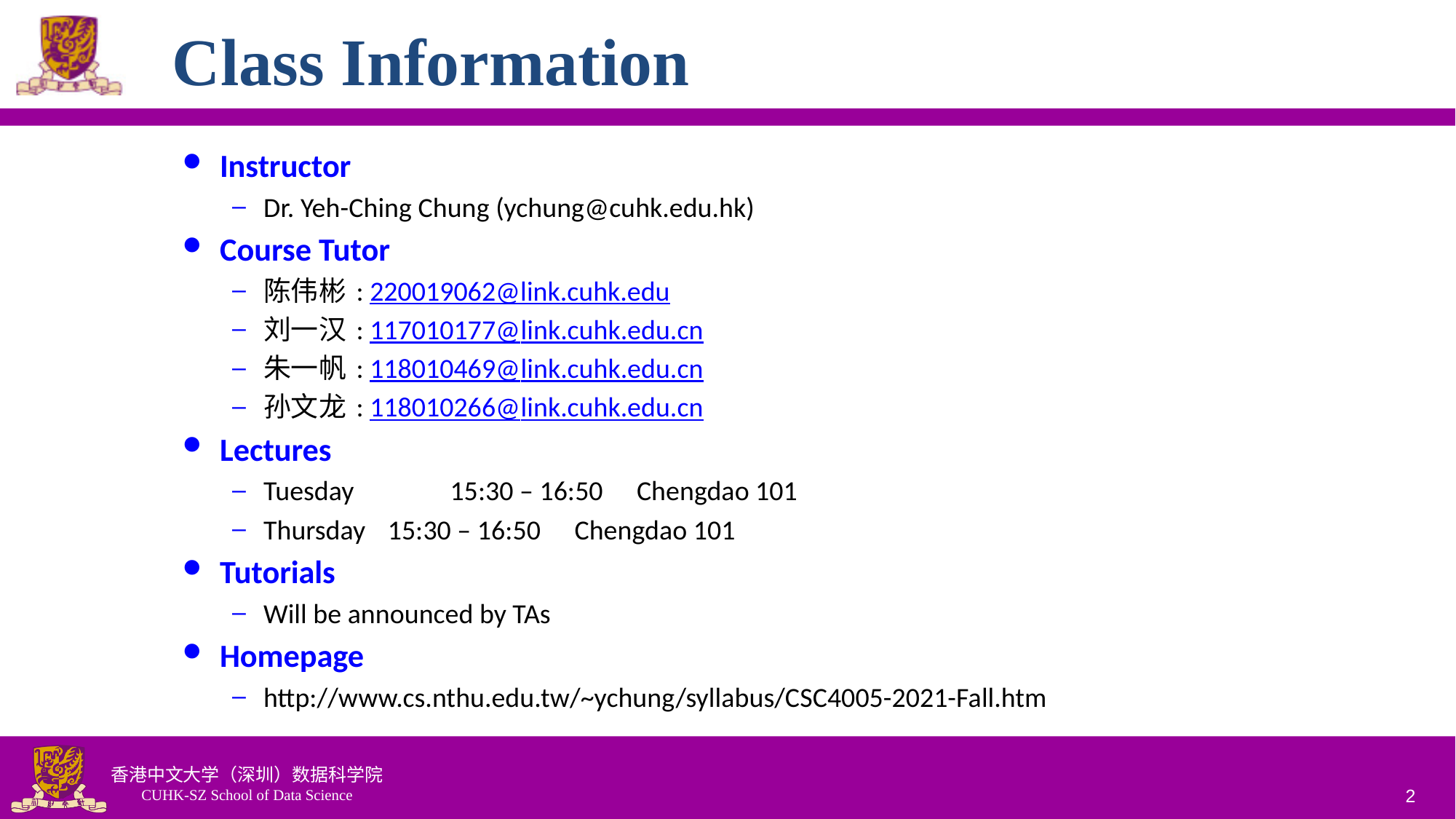

Class Information
Instructor
Dr. Yeh-Ching Chung (ychung@cuhk.edu.hk)
Course Tutor
陈伟彬 : 220019062@link.cuhk.edu
刘一汉 : 117010177@link.cuhk.edu.cn
朱一帆 : 118010469@link.cuhk.edu.cn
孙文龙 : 118010266@link.cuhk.edu.cn
Lectures
Tuesday	 	15:30 – 16:50	Chengdao 101
Thursday		15:30 – 16:50 	Chengdao 101
Tutorials
Will be announced by TAs
Homepage
http://www.cs.nthu.edu.tw/~ychung/syllabus/CSC4005-2021-Fall.htm
2